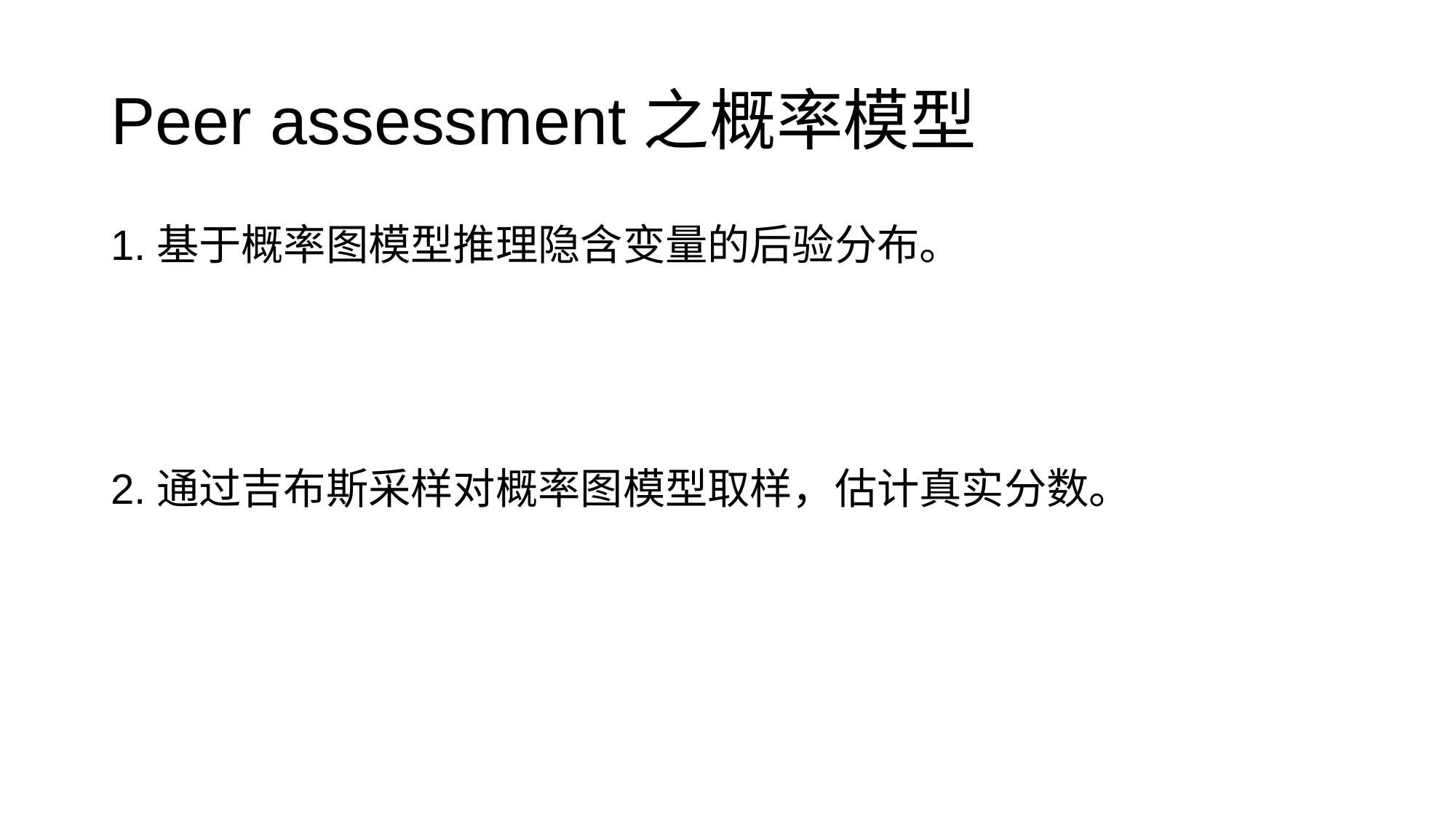

# Peer assessment之概率模型
1.基于概率图模型推理隐含变量的后验分布。

2.通过吉布斯采样对概率图模型取样，估计真实分数。